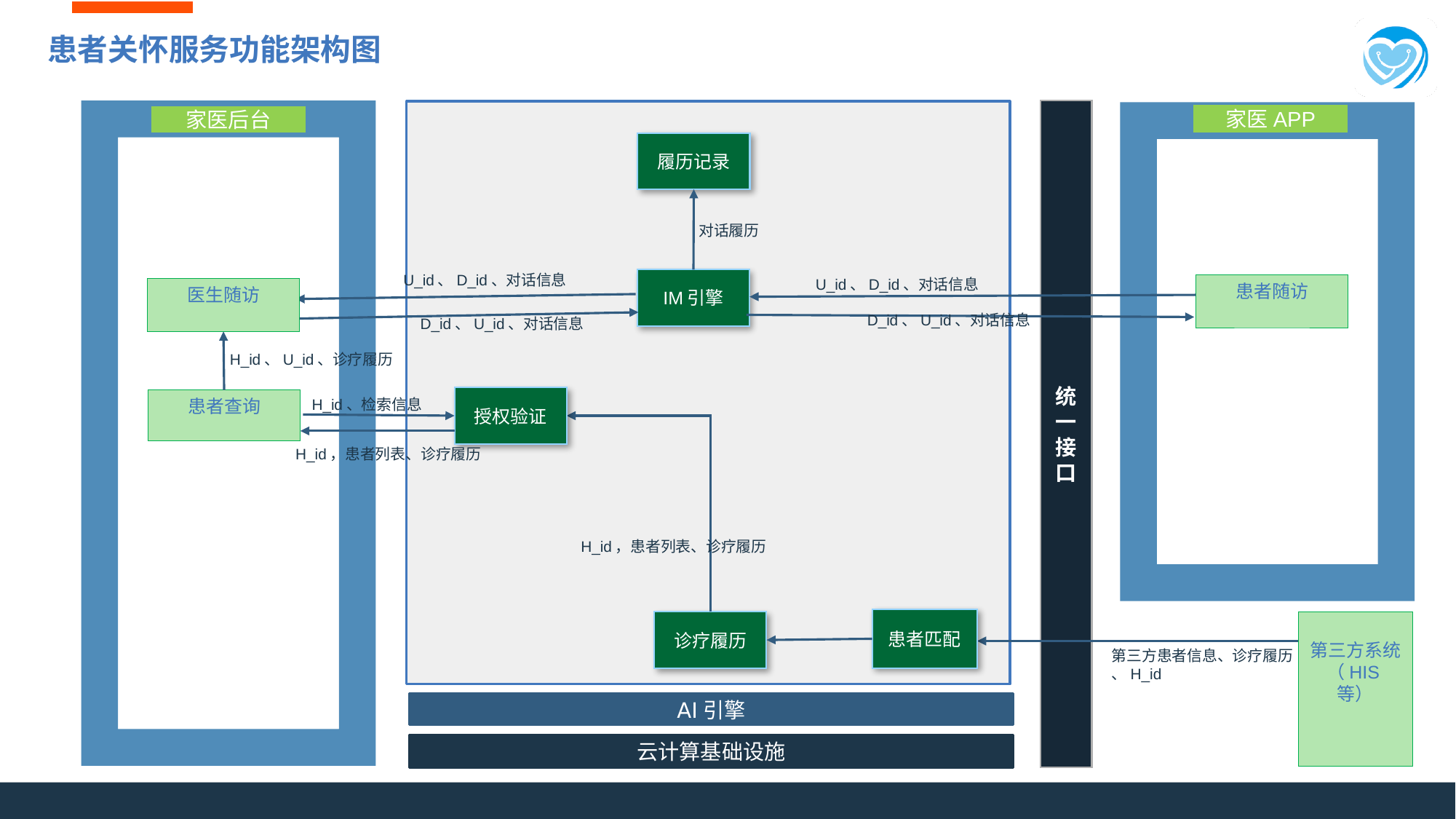

# 患者关怀服务功能架构图

家医后台
统一接口

家医APP
履历记录
对话履历
IM引擎
U_id、D_id、对话信息
U_id、D_id、对话信息
患者随访
医生随访
D_id、U_id、对话信息
D_id、U_id、对话信息
H_id、U_id、诊疗履历
授权验证
患者查询
H_id、检索信息
H_id，患者列表、诊疗履历
H_id，患者列表、诊疗履历
患者匹配
诊疗履历

第三方系统
（HIS等）
第三方患者信息、诊疗履历
、H_id
AI引擎
云计算基础设施